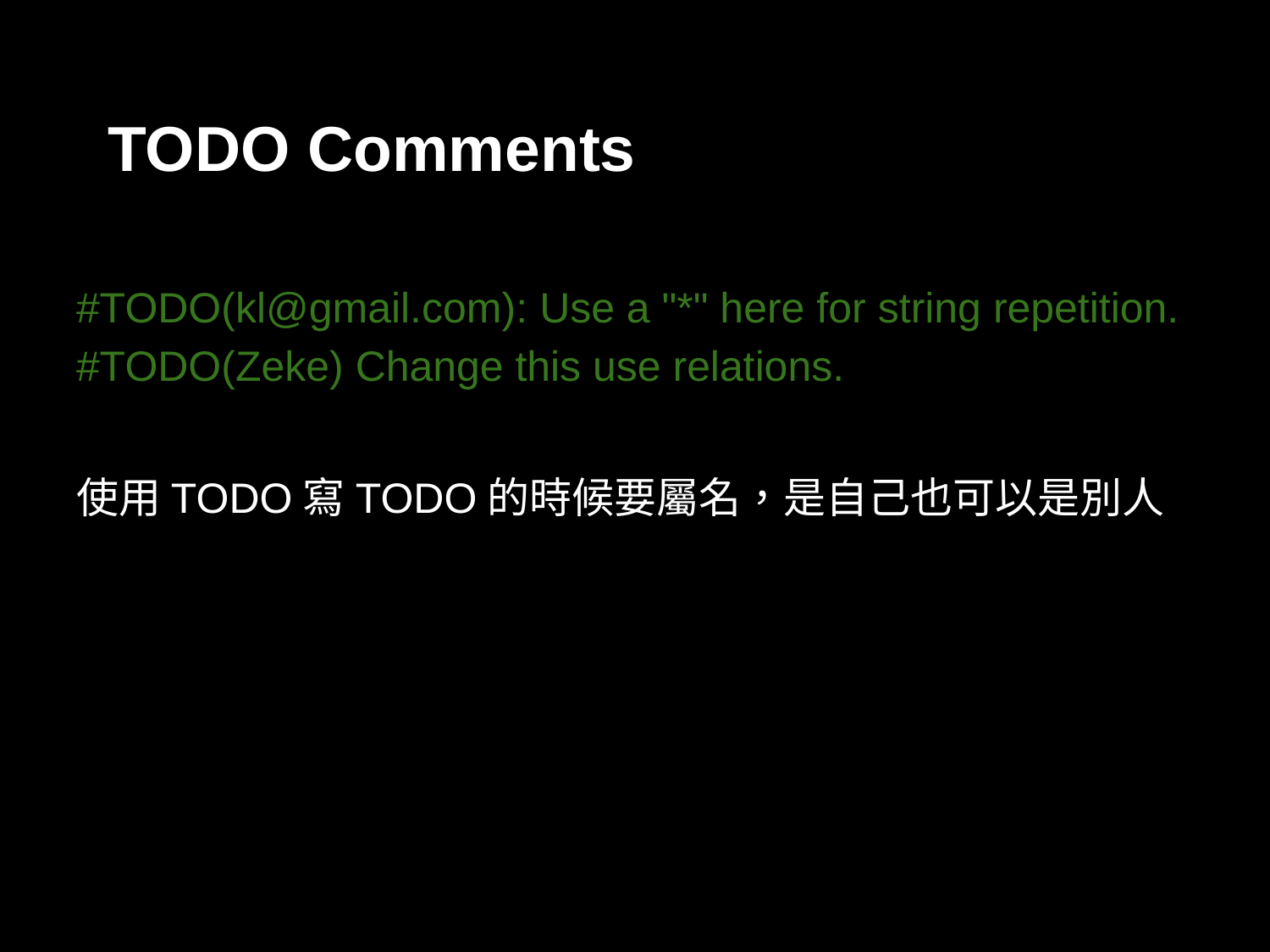

# TODO Comments

#TODO(kl@gmail.com): Use a "*" here for string repetition.
#TODO(Zeke) Change this use relations.

使用TODO寫TODO的時候要屬名，是自己也可以是別人